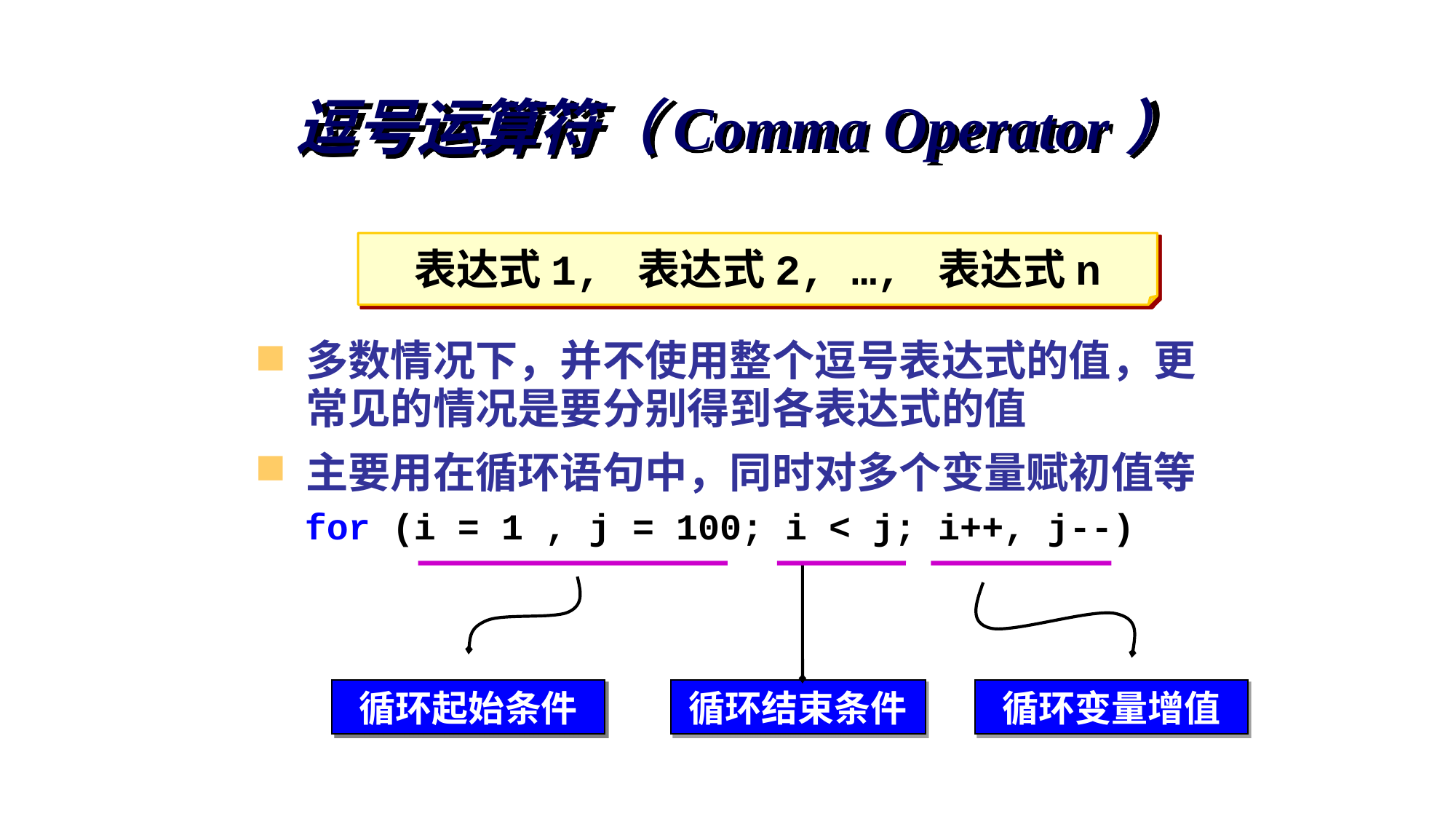

# 逗号运算符（Comma Operator）

表达式1, 表达式2, …, 表达式n
多数情况下，并不使用整个逗号表达式的值，更常见的情况是要分别得到各表达式的值
主要用在循环语句中，同时对多个变量赋初值等
  for (i = 1 , j = 100; i < j; i++, j--)

循环起始条件

循环结束条件

循环变量增值